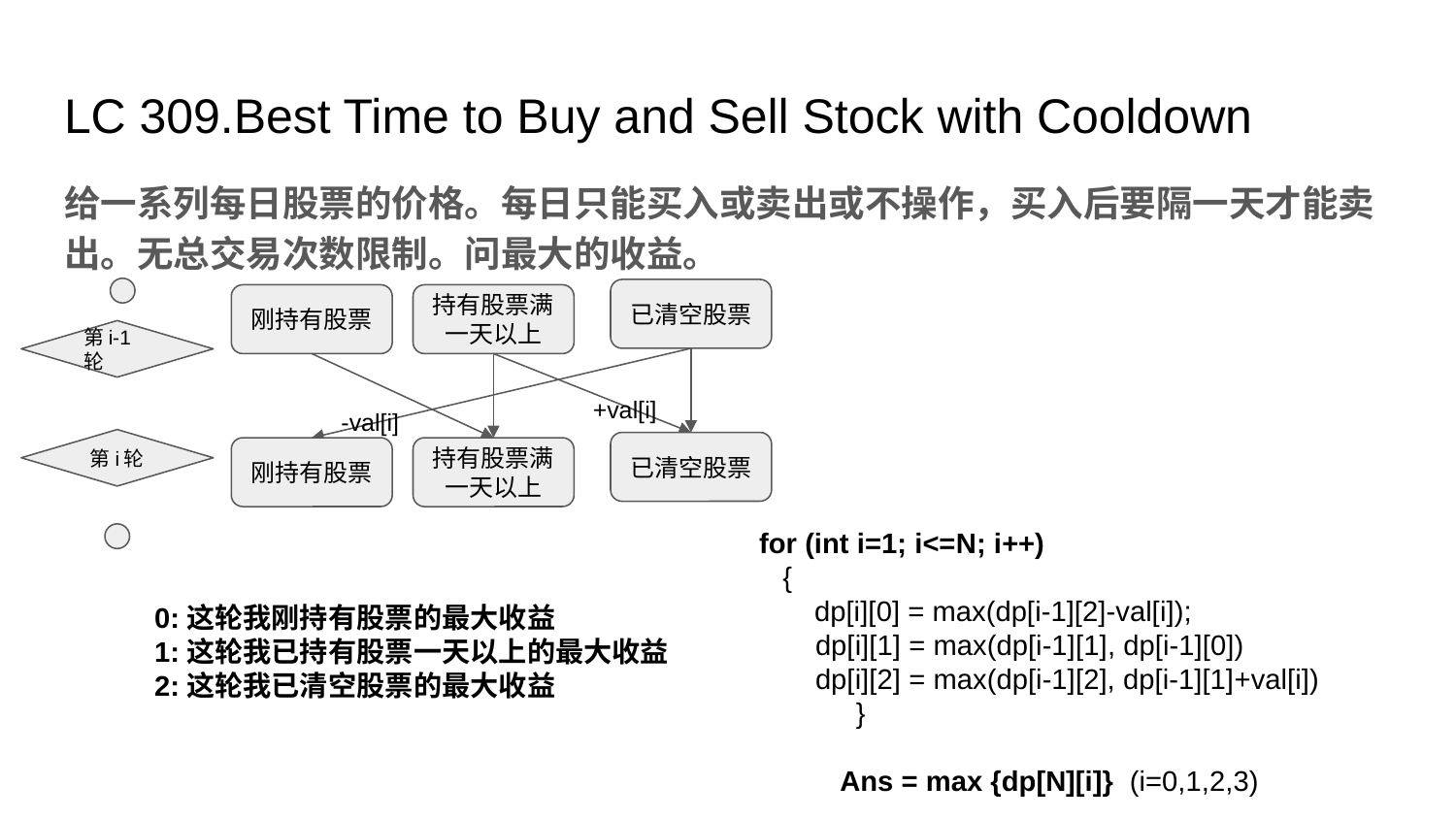

# LC 309.Best Time to Buy and Sell Stock with Cooldown

给一系列每日股票的价格。每日只能买入或卖出或不操作，买入后要隔一天才能卖出。无总交易次数限制。问最大的收益。

已清空股票
持有股票满一天以上
刚持有股票
第i-1轮
+val[i]
-val[i]
第i轮
已清空股票
持有股票满一天以上
刚持有股票
for (int i=1; i<=N; i++)
            {
                dp[i][0] = max(dp[i-1][2]-val[i]);
       dp[i][1] = max(dp[i-1][1], dp[i-1][0])
       dp[i][2] = max(dp[i-1][2], dp[i-1][1]+val[i])
   	   }

	 Ans = max {dp[N][i]}  (i=0,1,2,3)

0:这轮我刚持有股票的最大收益
1:这轮我已持有股票一天以上的最大收益
2:这轮我已清空股票的最大收益